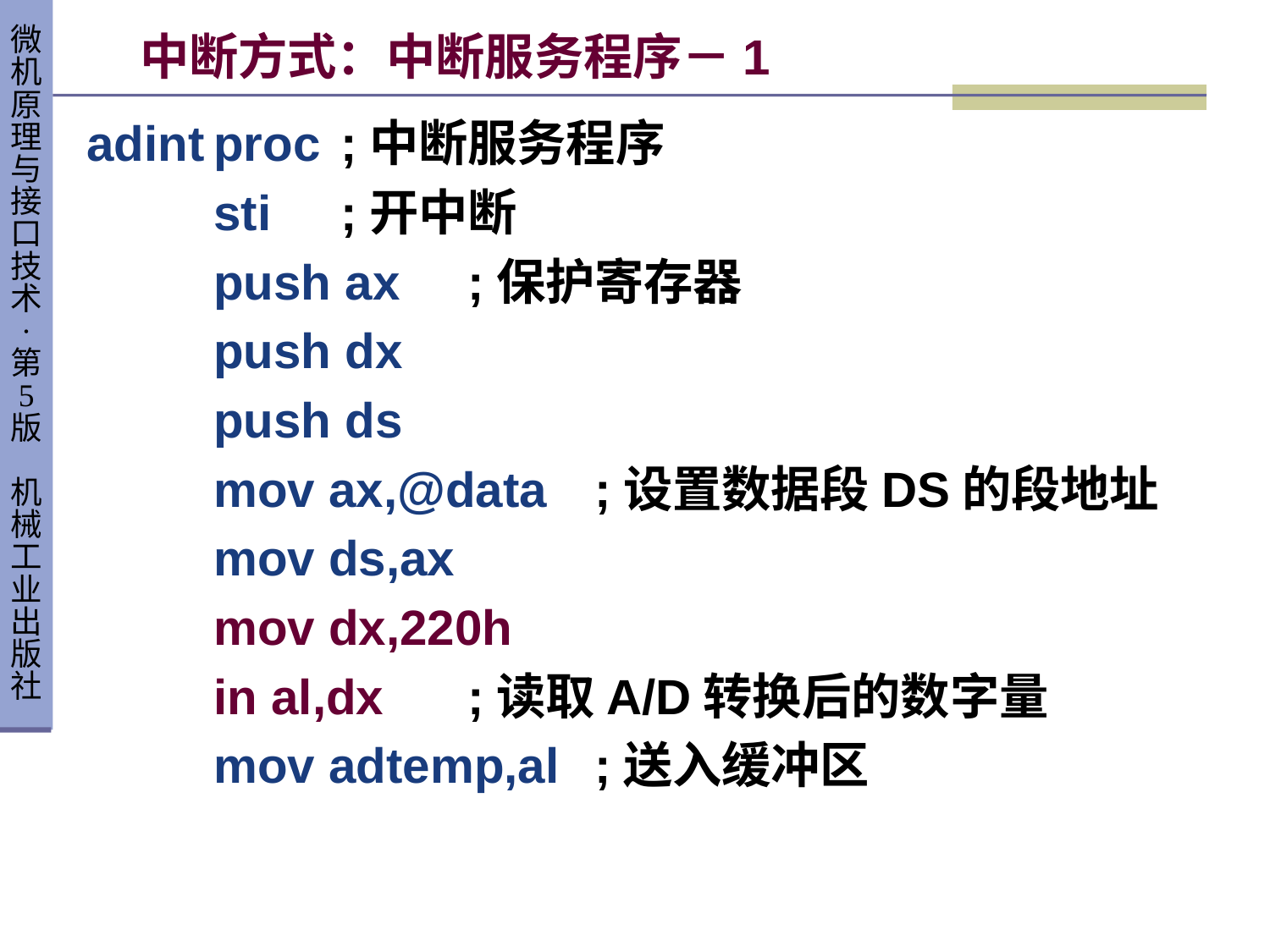

# 中断方式：中断服务程序－1
adint	proc	;中断服务程序
	sti	;开中断
	push ax	;保护寄存器
	push dx
	push ds
	mov ax,@data	;设置数据段DS的段地址
	mov ds,ax
	mov dx,220h
	in al,dx	;读取A/D转换后的数字量
	mov adtemp,al	;送入缓冲区